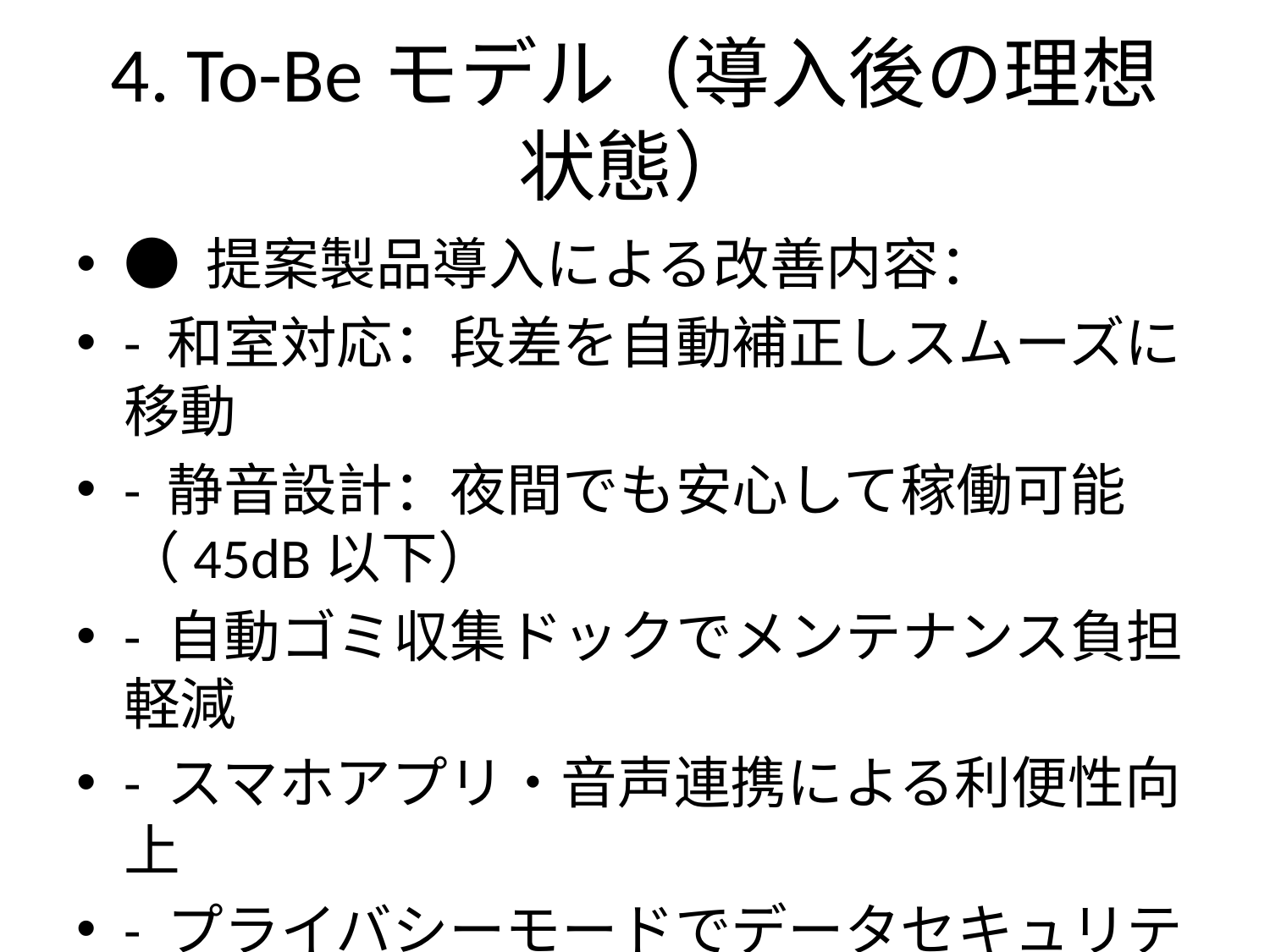

# 4. To-Beモデル（導入後の理想状態）
● 提案製品導入による改善内容：
- 和室対応：段差を自動補正しスムーズに移動
- 静音設計：夜間でも安心して稼働可能（45dB以下）
- 自動ゴミ収集ドックでメンテナンス負担軽減
- スマホアプリ・音声連携による利便性向上
- プライバシーモードでデータセキュリティにも配慮